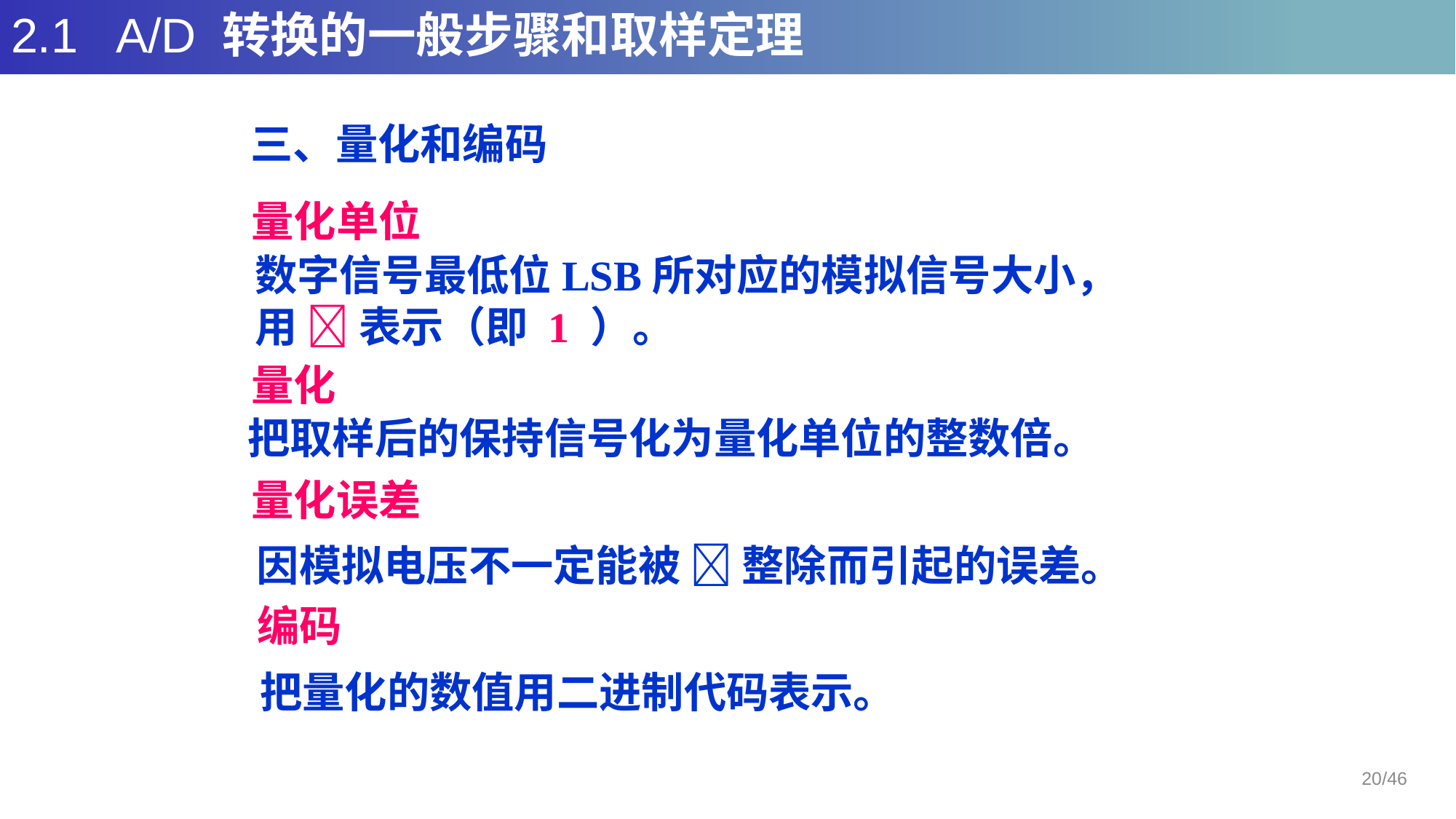

# 2.1   A/D 转换的一般步骤和取样定理
三、量化和编码
量化单位
数字信号最低位LSB所对应的模拟信号大小，
用 Δ 表示（即 1 ）。
量化
把取样后的保持信号化为量化单位的整数倍。
量化误差
因模拟电压不一定能被 Δ 整除而引起的误差。
编码
把量化的数值用二进制代码表示。
20/46